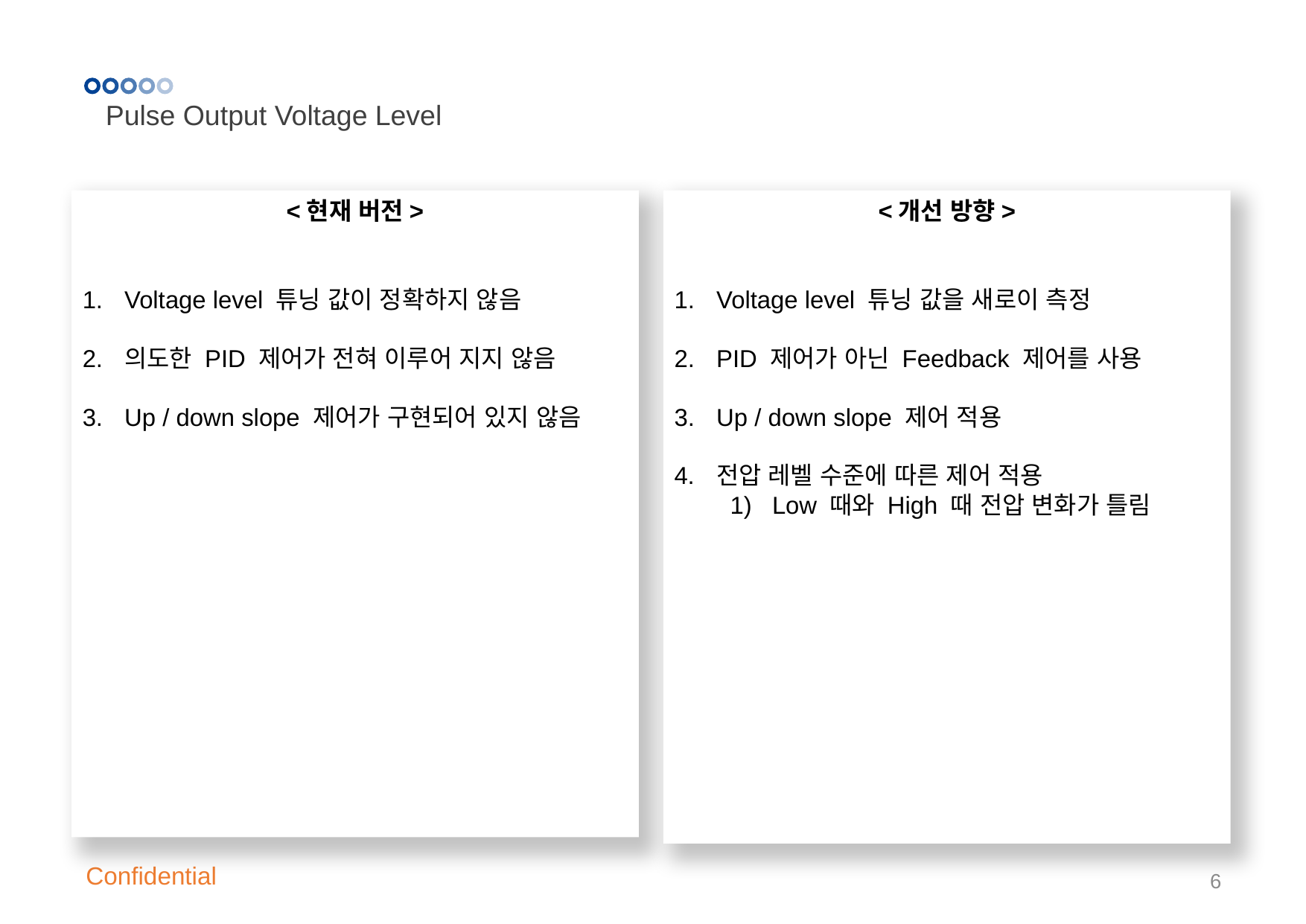

Pulse Output Voltage Level
<현재 버전>

Voltage level 튜닝 값이 정확하지 않음

의도한 PID 제어가 전혀 이루어 지지 않음

Up / down slope 제어가 구현되어 있지 않음
<개선 방향>

Voltage level 튜닝 값을 새로이 측정

PID 제어가 아닌 Feedback 제어를 사용

Up / down slope 제어 적용

전압 레벨 수준에 따른 제어 적용
Low 때와 High 때 전압 변화가 틀림

6